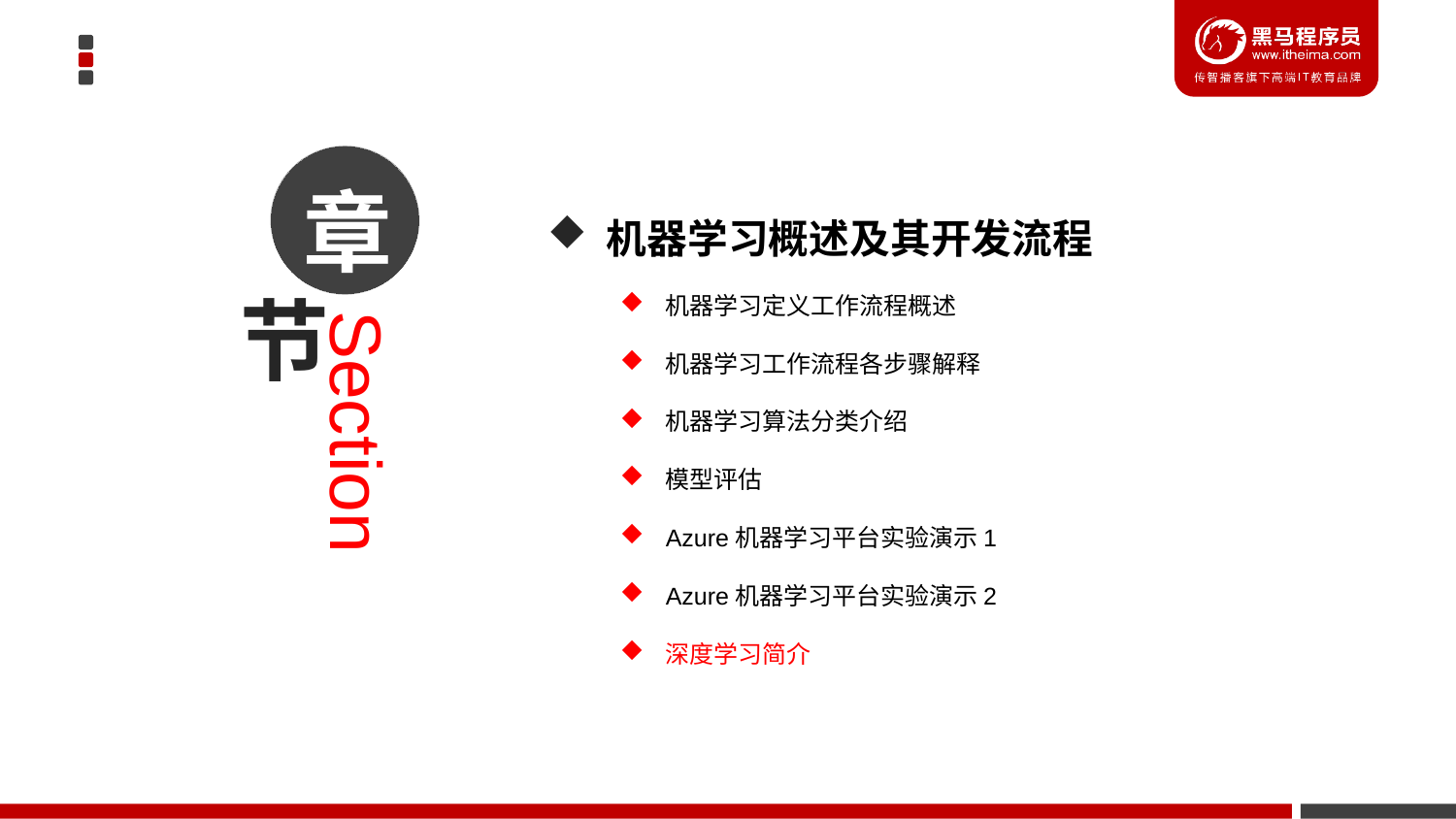

章
 机器学习概述及其开发流程
机器学习定义工作流程概述
机器学习工作流程各步骤解释
机器学习算法分类介绍
模型评估
Azure机器学习平台实验演示1
Azure机器学习平台实验演示2
深度学习简介
节
Section